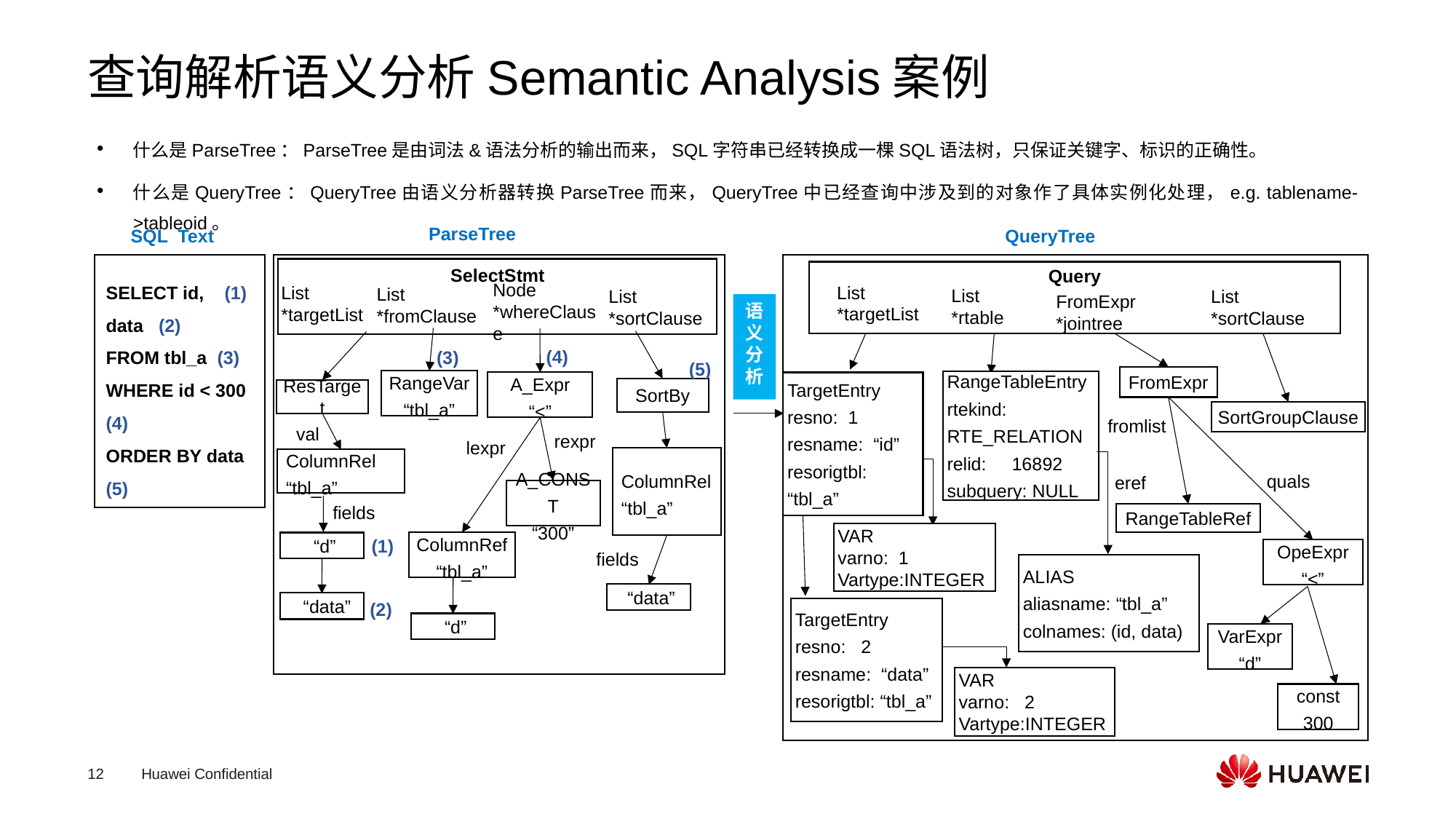

# 查询解析语义分析Semantic Analysis案例
什么是ParseTree：ParseTree是由词法&语法分析的输出而来，SQL字符串已经转换成一棵SQL语法树，只保证关键字、标识的正确性。
什么是QueryTree：QueryTree由语义分析器转换ParseTree而来，QueryTree中已经查询中涉及到的对象作了具体实例化处理，e.g. tablename->tableoid。

ParseTree
SQL  Text
QueryTree

SelectStmt

Query

SELECT id,    (1)
data   (2)
FROM tbl_a  (3)
WHERE id < 300  (4)
ORDER BY data  (5)
List
*fromClause
List
*targetList
List
*targetList
List
*rtable
List
*sortClause
List
*sortClause
Node
*whereClause
FromExpr
*jointree
语
义
分
析
(4)
(3)
(5)
FromExpr
RangeVar
“tbl_a”
RangeTableEntry
rtekind:    RTE_RELATION
relid:     16892
subquery: NULL
A_Expr
“<”
TargetEntry
resno:  1
resname:  “id”
resorigtbl: “tbl_a”
SortBy
ResTarget
SortGroupClause
fromlist
val
lexpr
rexpr
ColumnRel
“tbl_a”
ColumnRel
“tbl_a”
quals
eref
A_CONST
“300”
fields
RangeTableRef
VAR
varno:  1
Vartype:INTEGER
ColumnRef
“tbl_a”
 “d”
(1)
OpeExpr
“<”
fields
ALIAS
aliasname: “tbl_a”
colnames: (id, data)
 “data”
  “data”
TargetEntry
resno:   2
resname:  “data”
resorigtbl: “tbl_a”
(2)
 “d”
VarExpr
“d”
VAR
varno:   2
Vartype:INTEGER
const
300